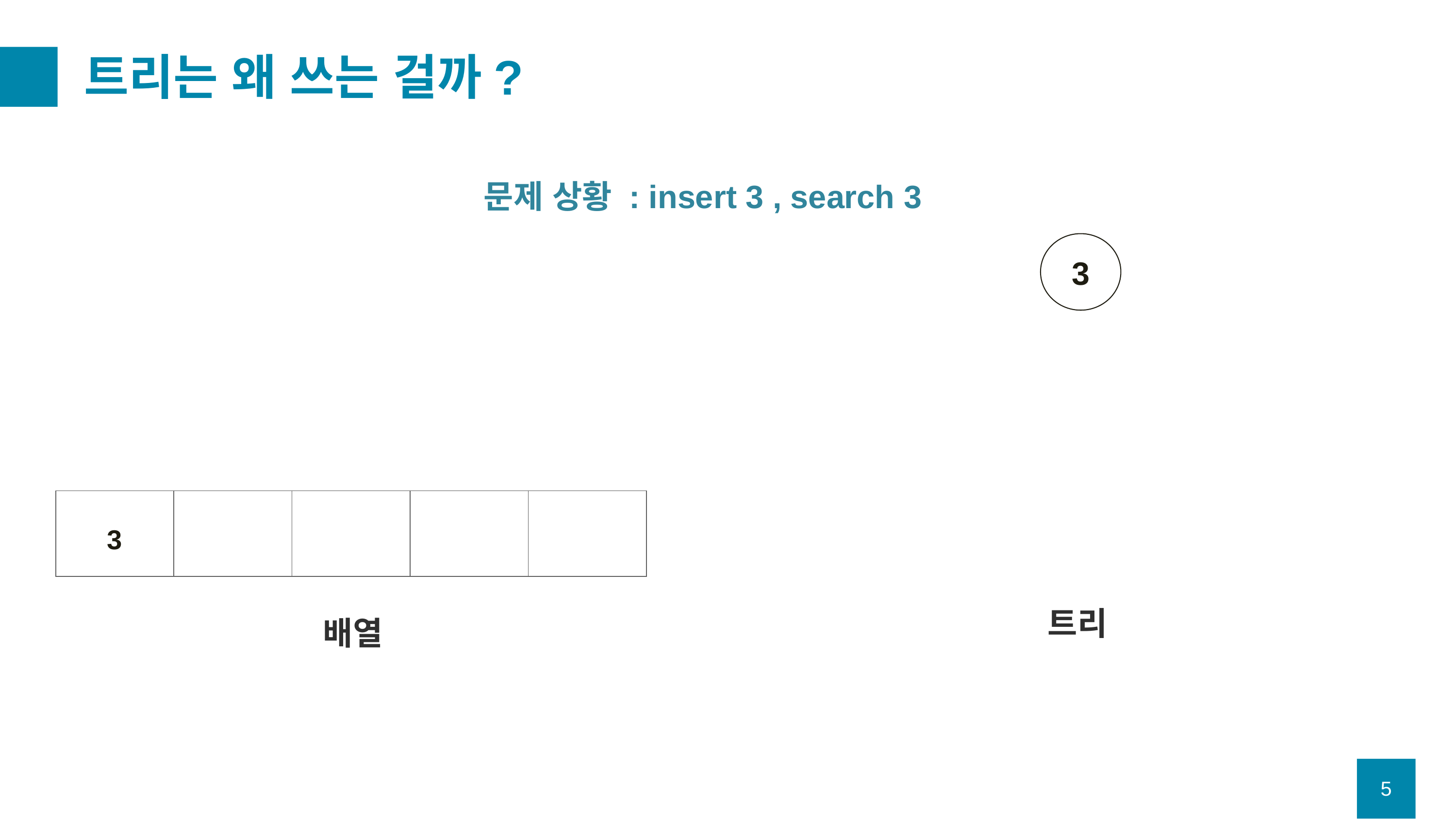

# 트리는 왜 쓰는 걸까?
문제 상황 : insert 3 , search 3
3
| 3 |  |  |  |  |
| --- | --- | --- | --- | --- |
트리
배열

5